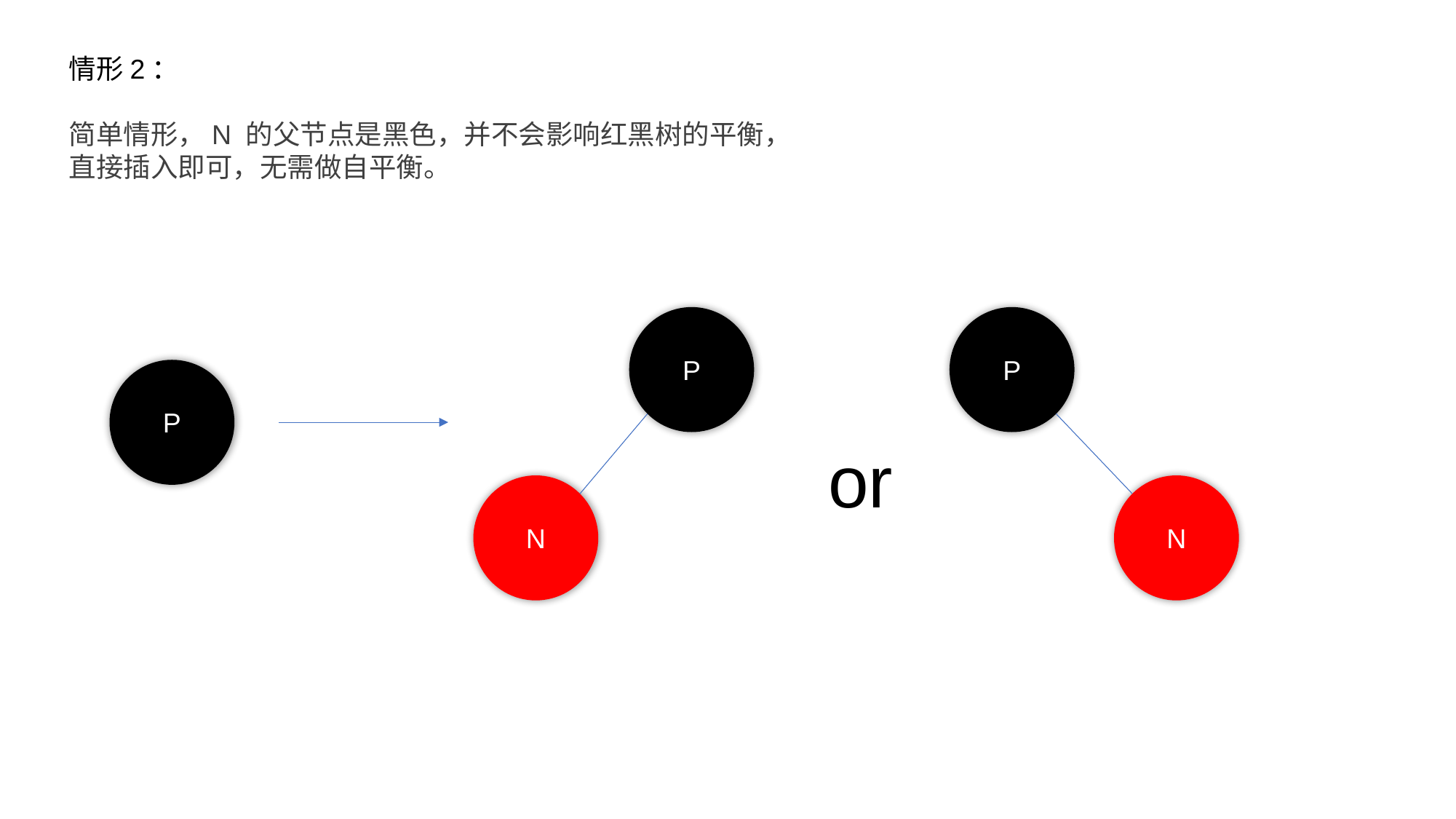

情形2：

简单情形，N 的父节点是黑色，并不会影响红黑树的平衡，直接插入即可，无需做自平衡。
P
P
P
or
N
N